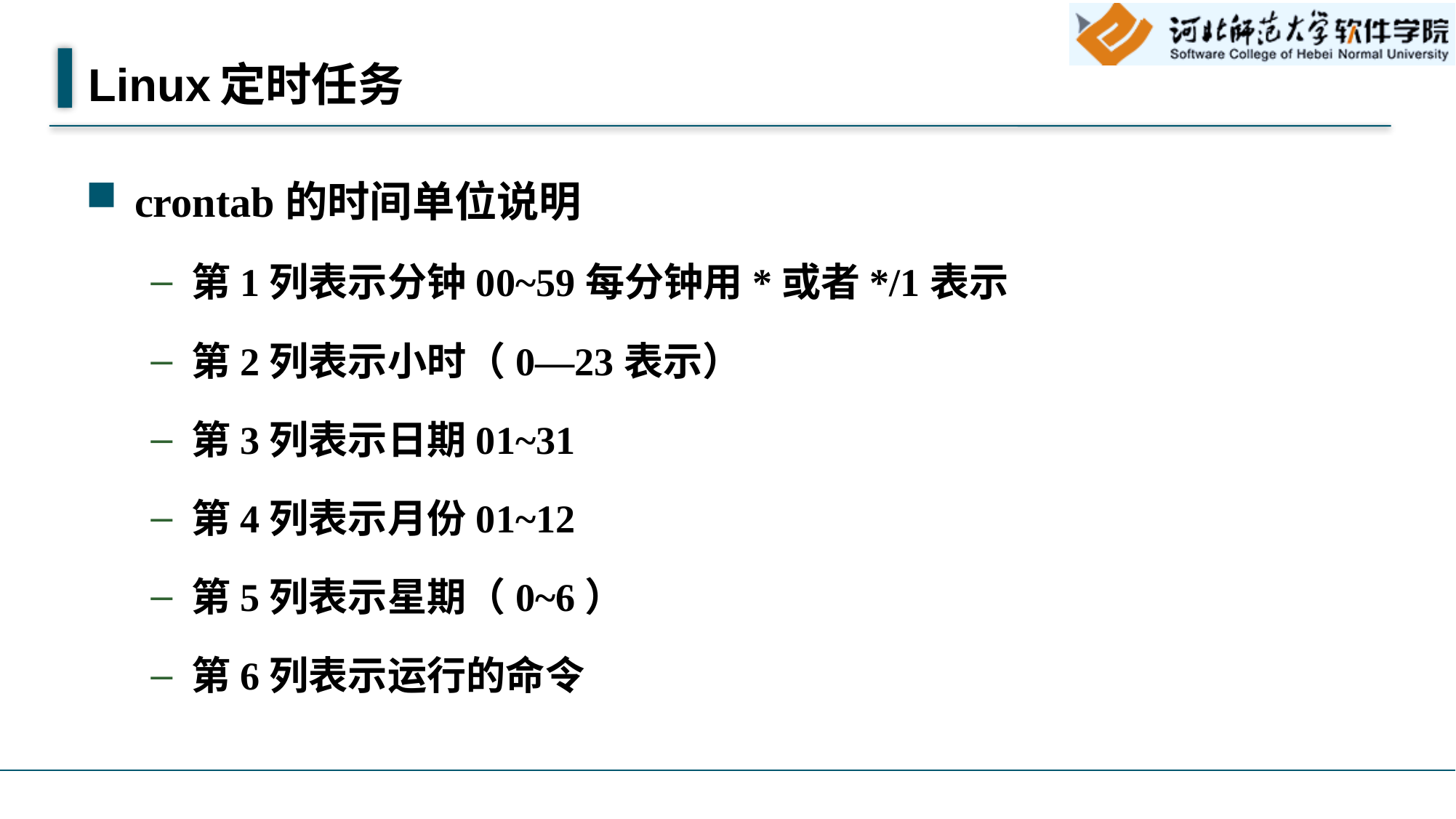

# Linux定时任务
crontab的时间单位说明
第1列表示分钟00~59每分钟用*或者*/1表示
第2列表示小时（0—23表示）
第3列表示日期01~31
第4列表示月份01~12
第5列表示星期（0~6）
第6列表示运行的命令